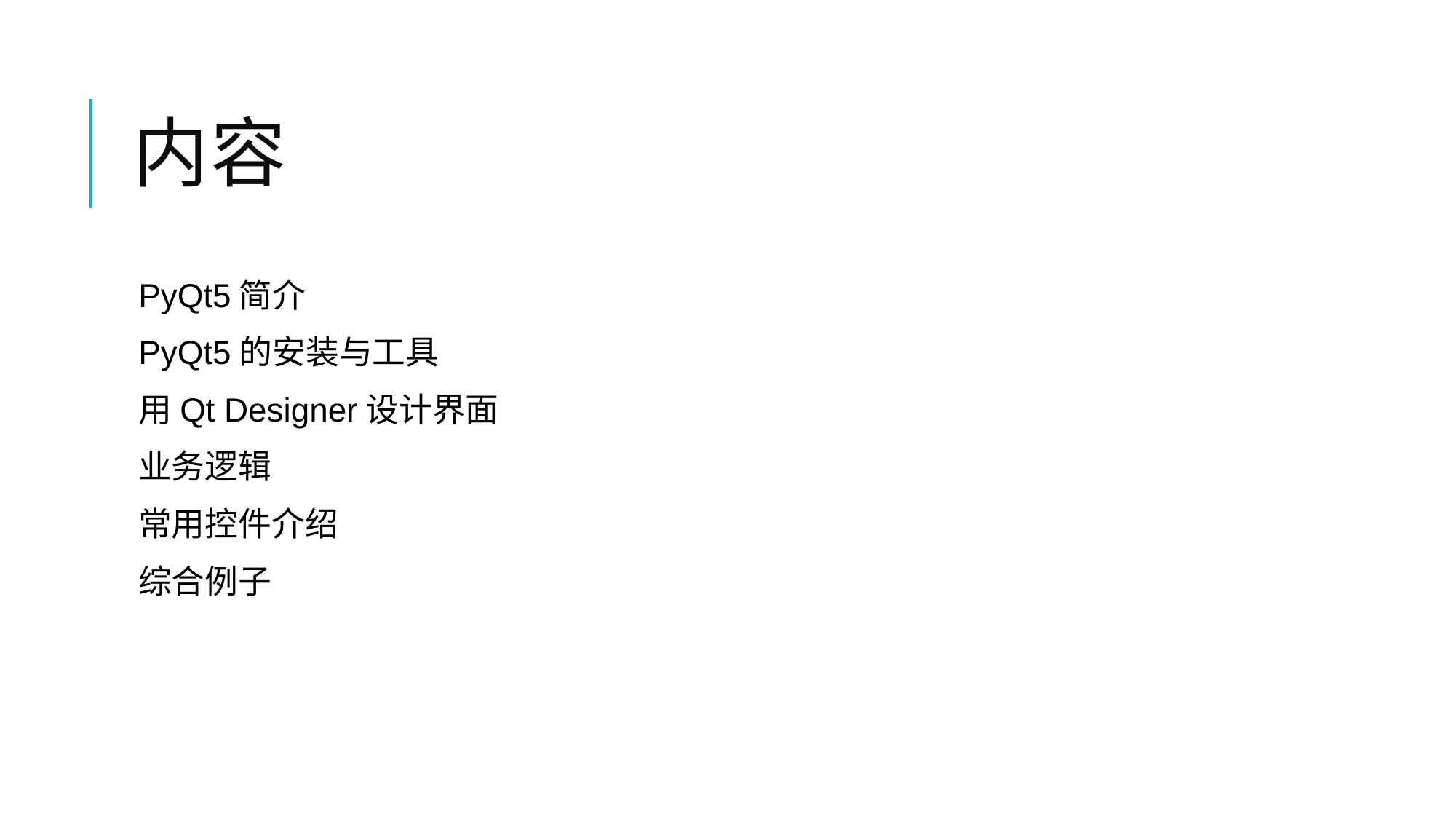

# 内容
PyQt5简介
PyQt5的安装与工具
用Qt Designer设计界面
业务逻辑
常用控件介绍
综合例子